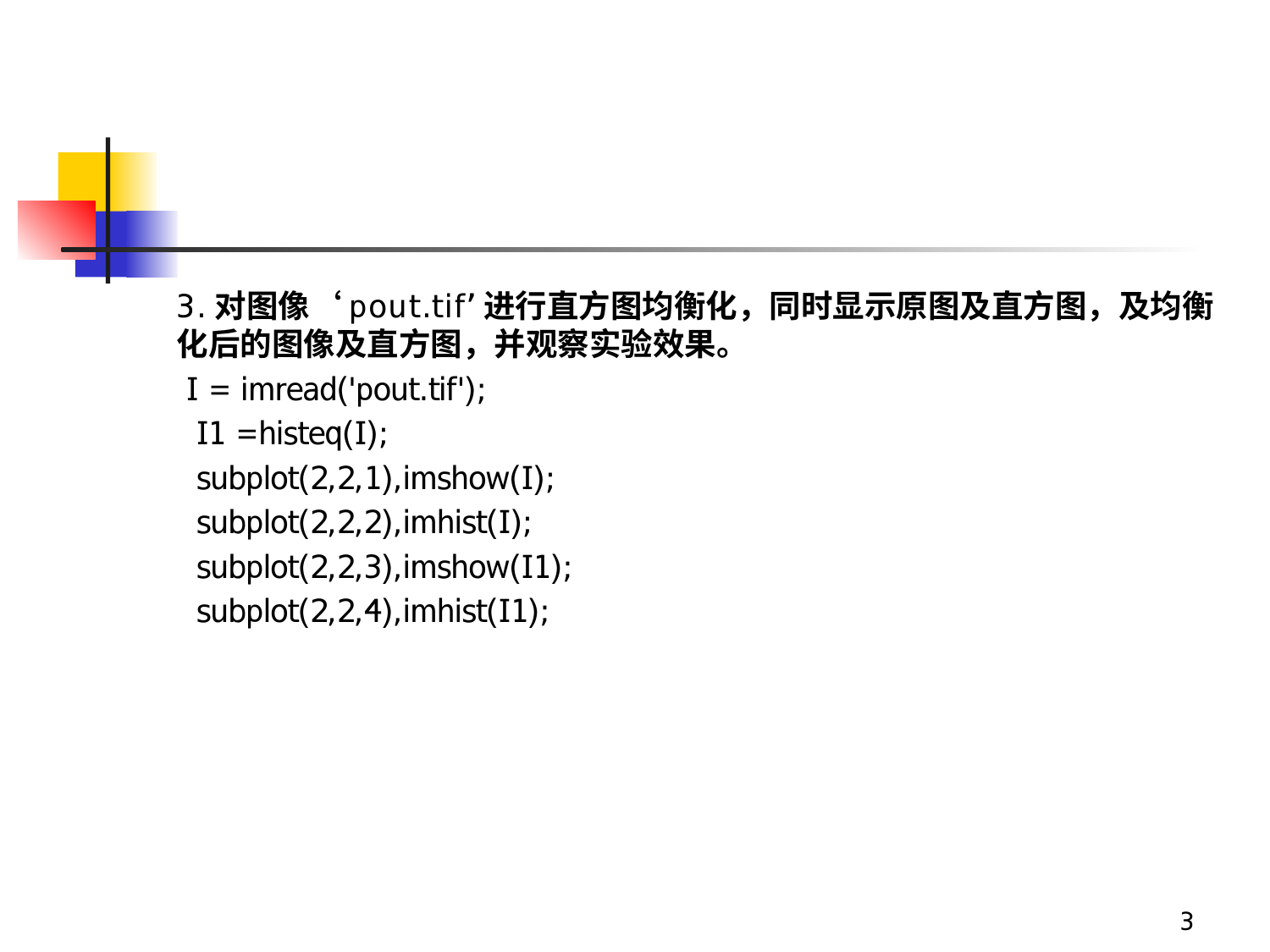

#
3.对图像‘pout.tif’进行直方图均衡化，同时显示原图及直方图，及均衡化后的图像及直方图，并观察实验效果。
 I = imread('pout.tif');
  I1 =histeq(I);
  subplot(2,2,1),imshow(I);
  subplot(2,2,2),imhist(I);
  subplot(2,2,3),imshow(I1);
  subplot(2,2,4),imhist(I1);
3